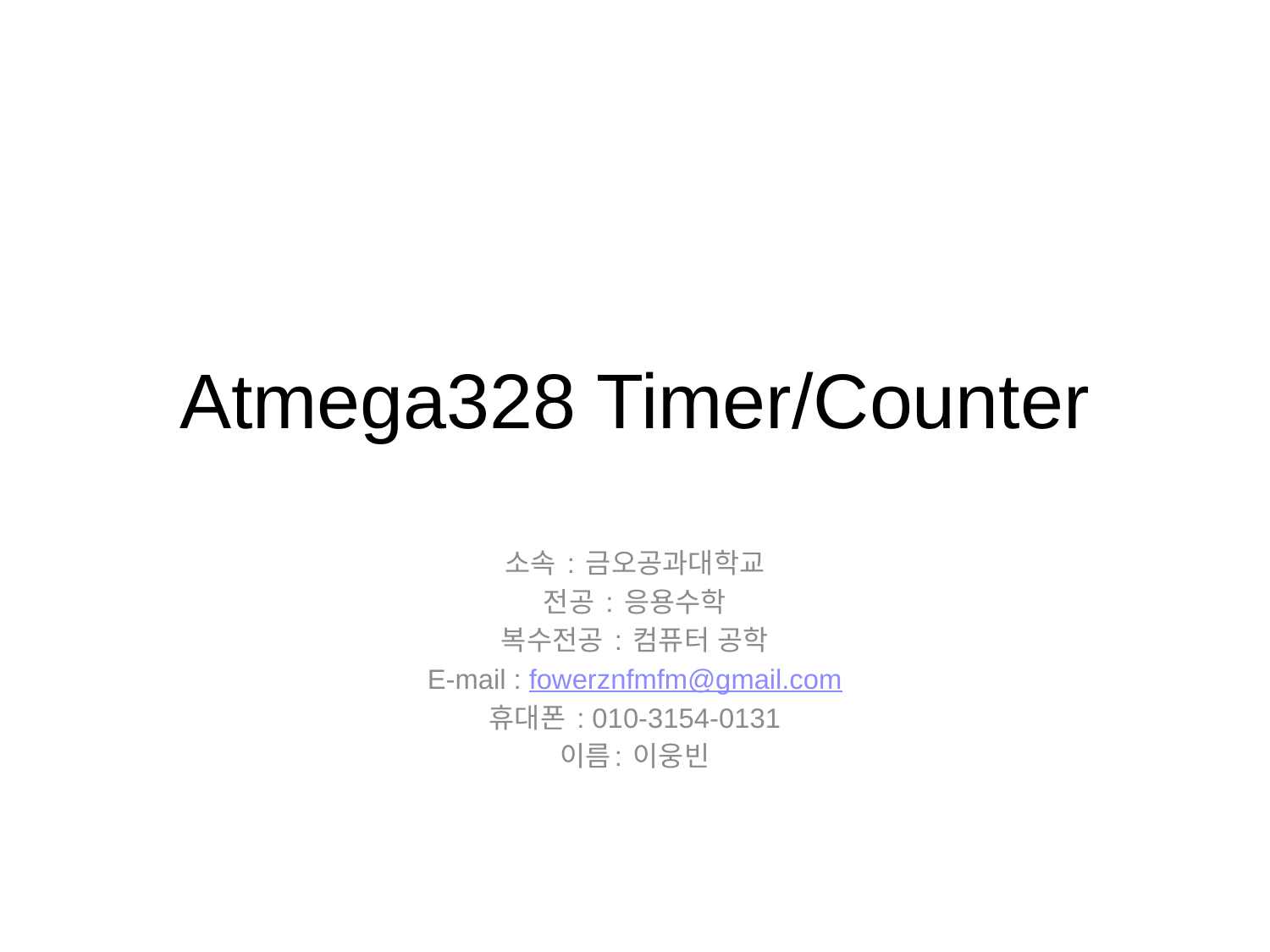

# Atmega328 Timer/Counter
소속 : 금오공과대학교
전공 : 응용수학
복수전공 : 컴퓨터 공학
E-mail : fowerznfmfm@gmail.com
휴대폰 : 010-3154-0131
이름: 이웅빈